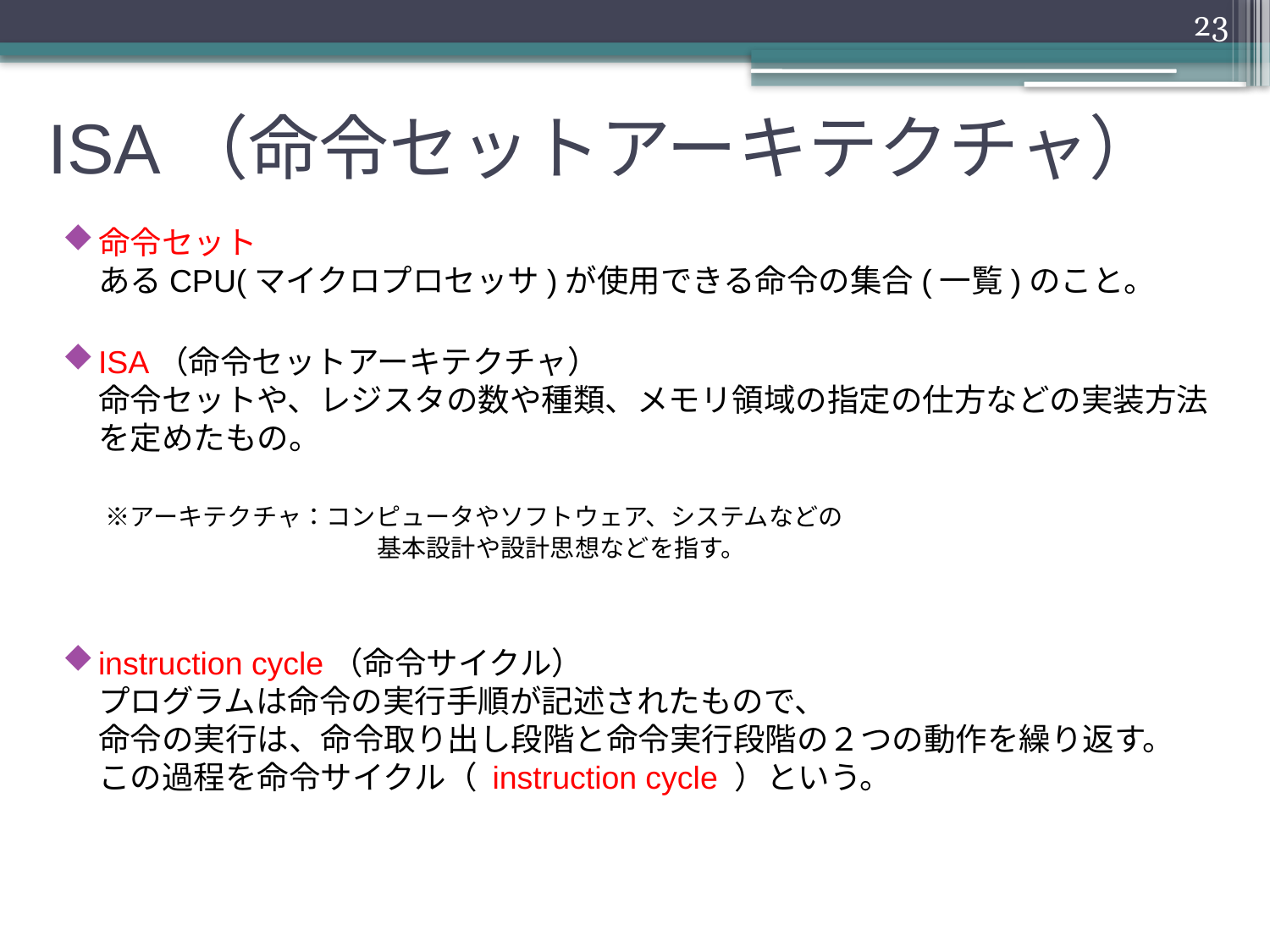

23
# ISA（命令セットアーキテクチャ）
命令セット
あるCPU(マイクロプロセッサ)が使用できる命令の集合(一覧)のこと。
ISA（命令セットアーキテクチャ）
命令セットや、レジスタの数や種類、メモリ領域の指定の仕方などの実装方法
を定めたもの。
 ※アーキテクチャ：コンピュータやソフトウェア、システムなどの
		　基本設計や設計思想などを指す。
instruction cycle（命令サイクル）
プログラムは命令の実行手順が記述されたもので、
命令の実行は、命令取り出し段階と命令実行段階の２つの動作を繰り返す。
この過程を命令サイクル（ instruction cycle ）という。